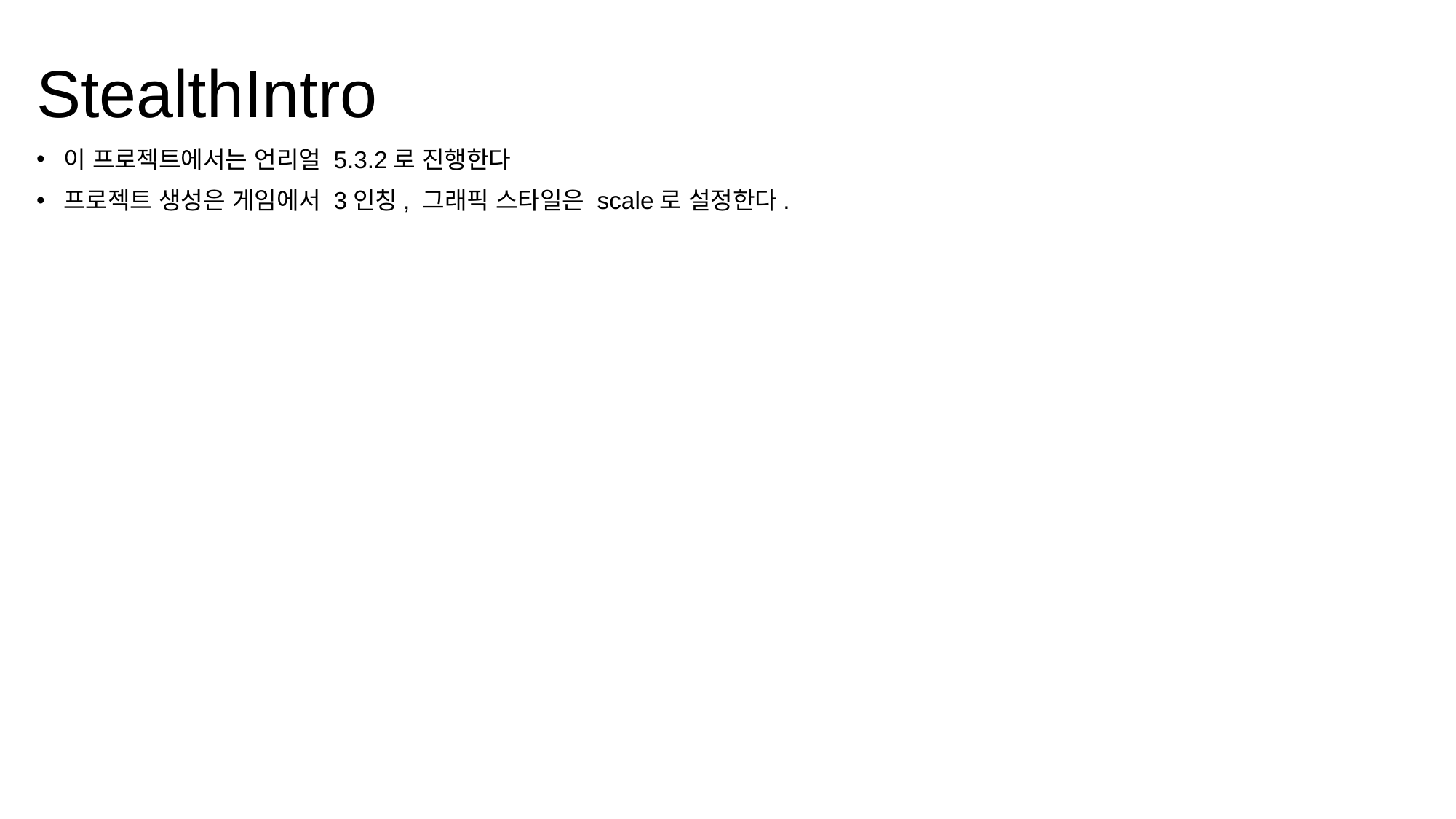

StealthIntro
이 프로젝트에서는 언리얼 5.3.2로 진행한다
프로젝트 생성은 게임에서 3인칭, 그래픽 스타일은 scale로 설정한다.